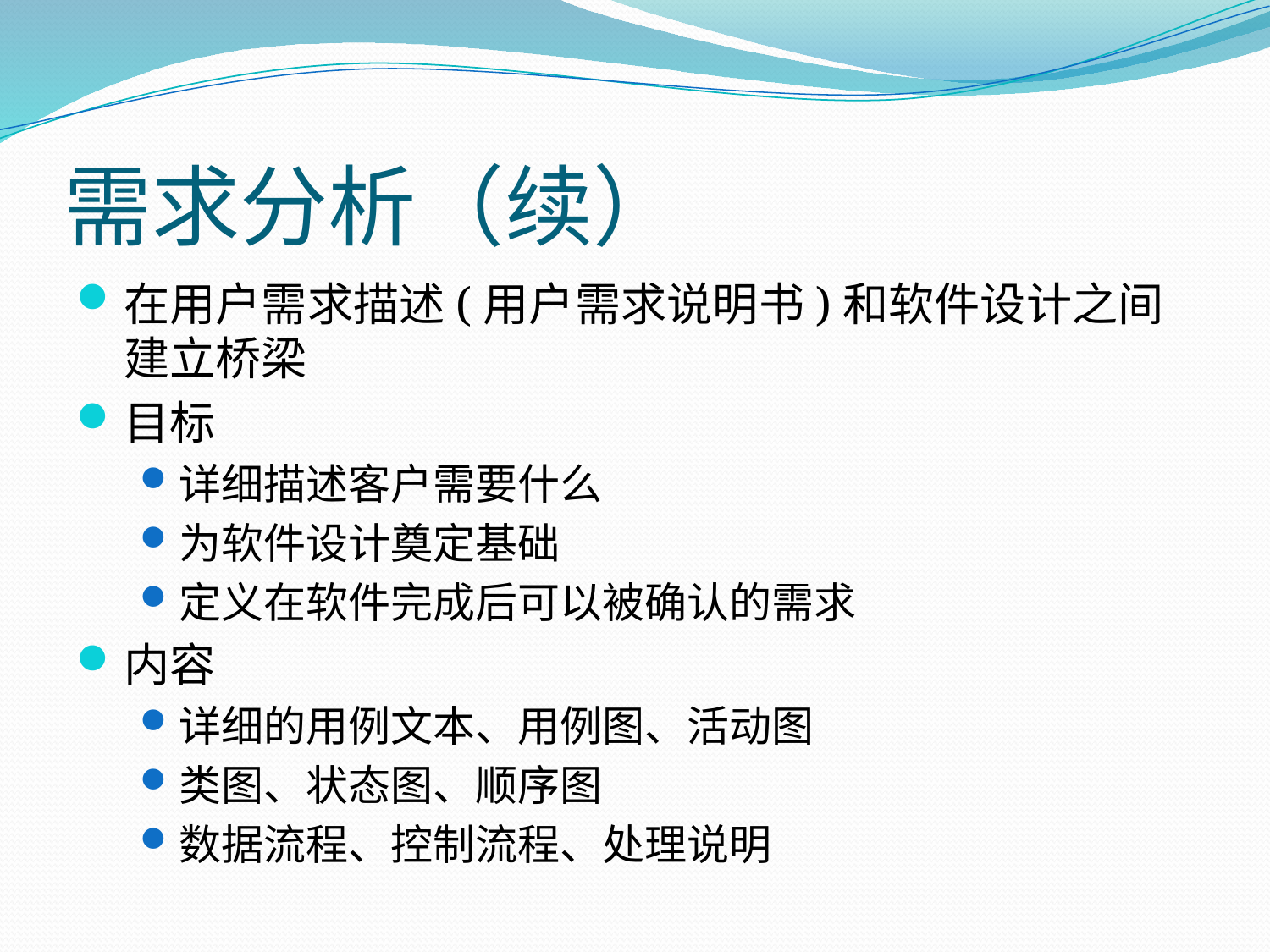

# 需求分析（续）
在用户需求描述(用户需求说明书)和软件设计之间建立桥梁
目标
详细描述客户需要什么
为软件设计奠定基础
定义在软件完成后可以被确认的需求
内容
详细的用例文本、用例图、活动图
类图、状态图、顺序图
数据流程、控制流程、处理说明